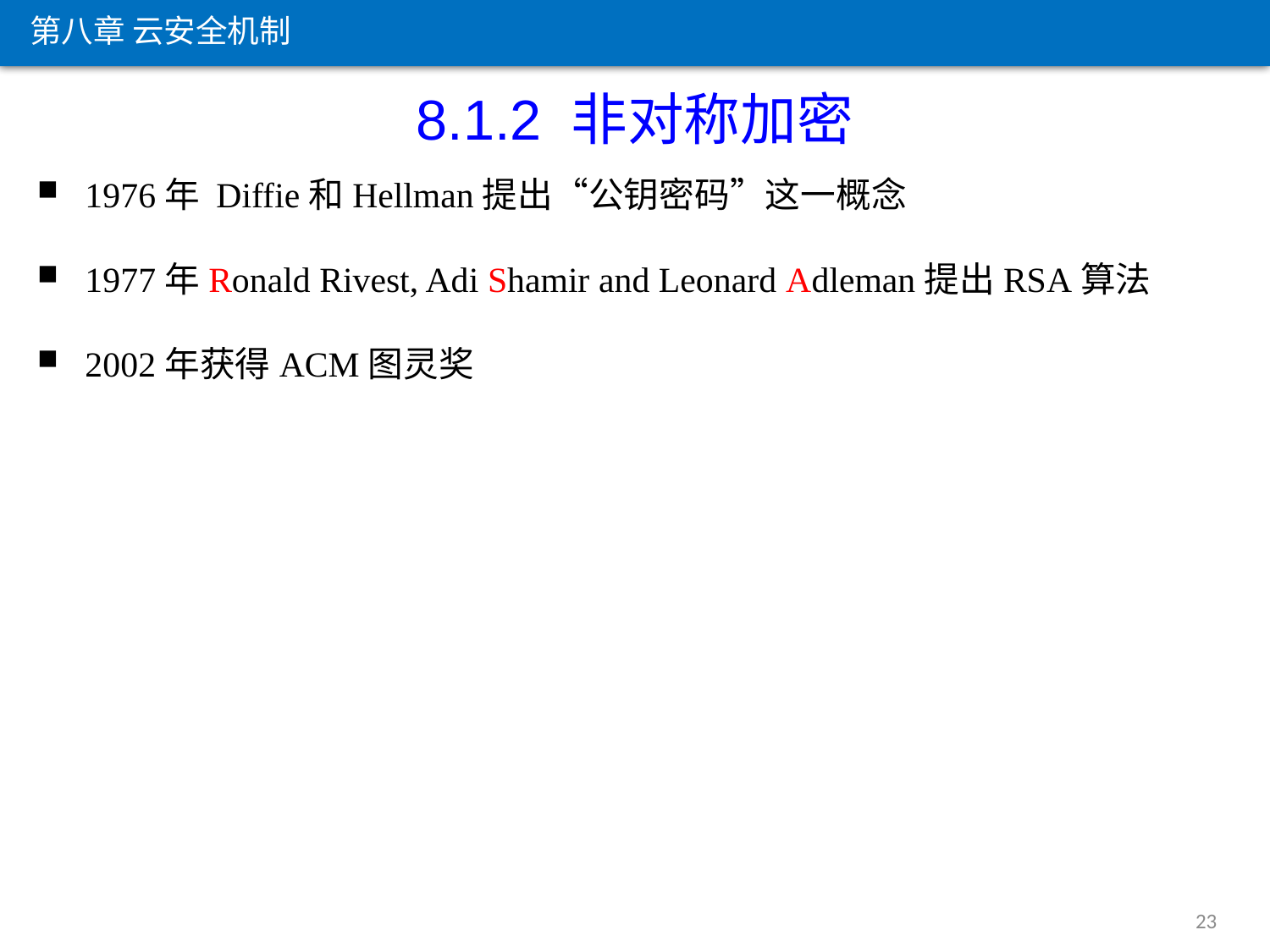

第八章 云安全机制
8.1.2 非对称加密
1976年 Diffie和Hellman提出“公钥密码”这一概念

1977年Ronald Rivest, Adi Shamir and Leonard Adleman提出RSA算法

2002年获得ACM图灵奖

23